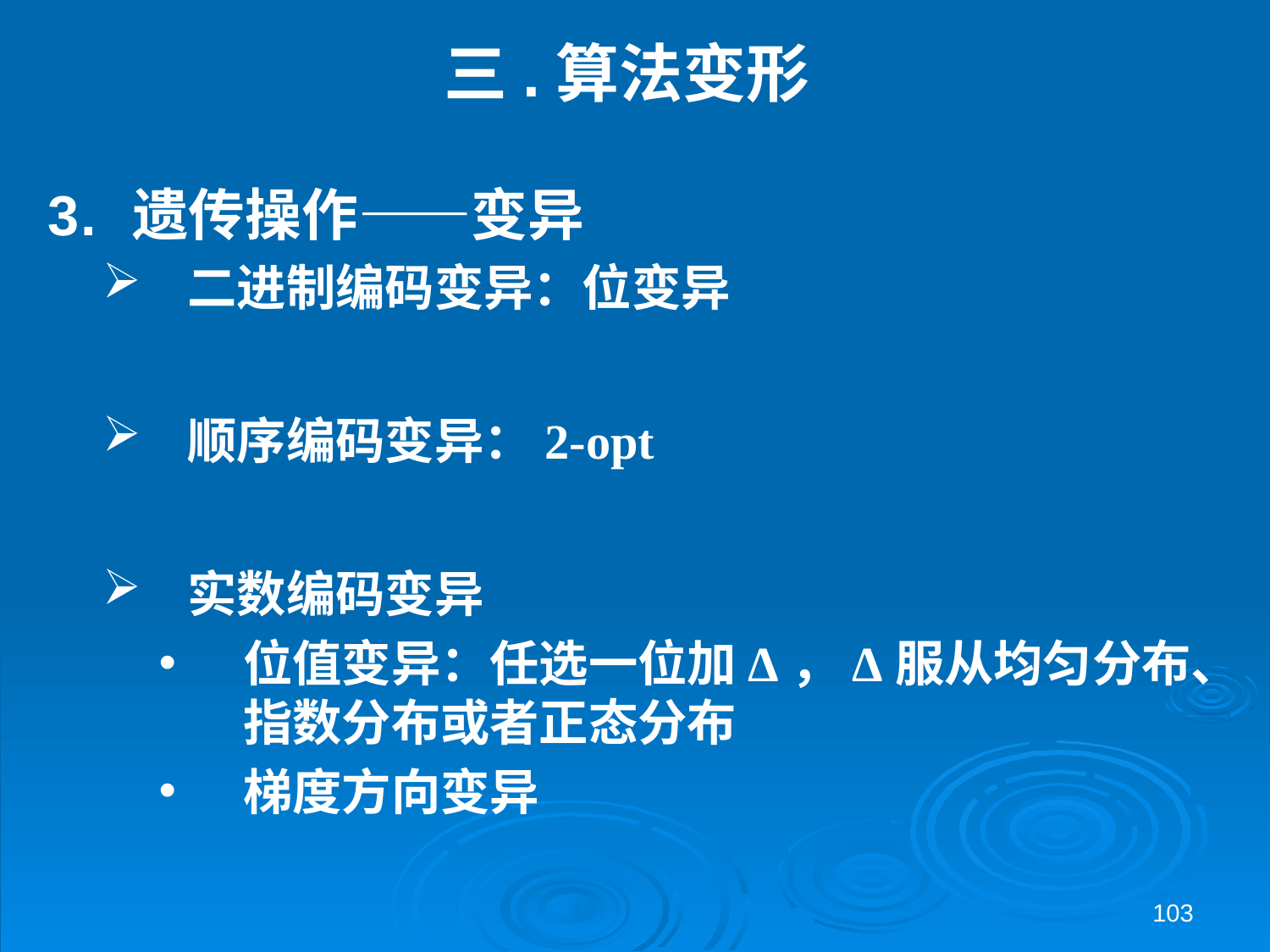

# 三.算法变形
遗传操作——变异
二进制编码变异：位变异

顺序编码变异：2-opt

实数编码变异
位值变异：任选一位加Δ，Δ服从均匀分布、指数分布或者正态分布
梯度方向变异
103